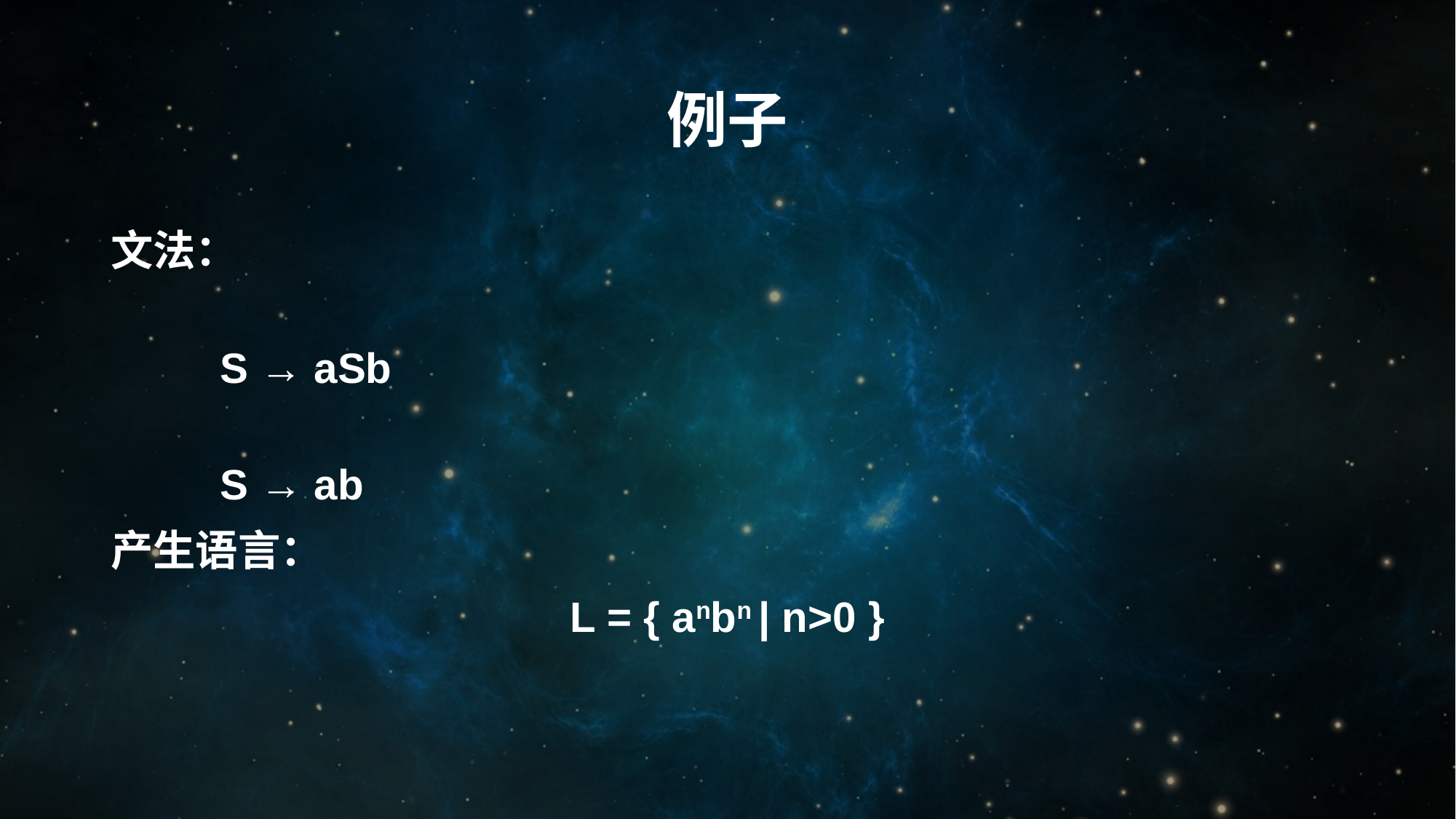

# 例子
文法：
												S → aSb
												S → ab
产生语言：
L = { anbn | n>0 }